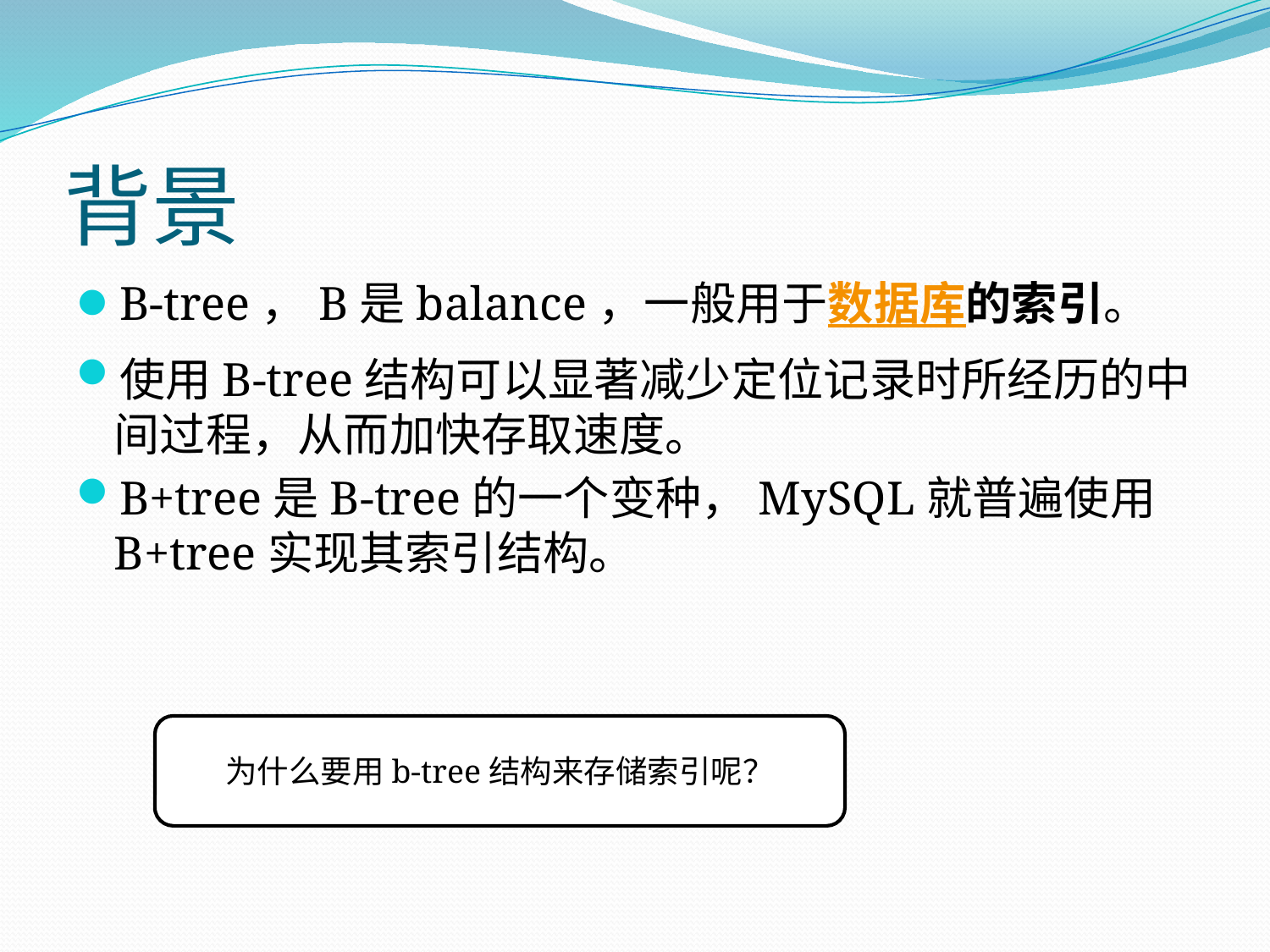

# 背景
B-tree，B是balance，一般用于数据库的索引。
使用B-tree结构可以显著减少定位记录时所经历的中间过程，从而加快存取速度。
B+tree是B-tree的一个变种，MySQL就普遍使用B+tree实现其索引结构。
为什么要用b-tree结构来存储索引呢？